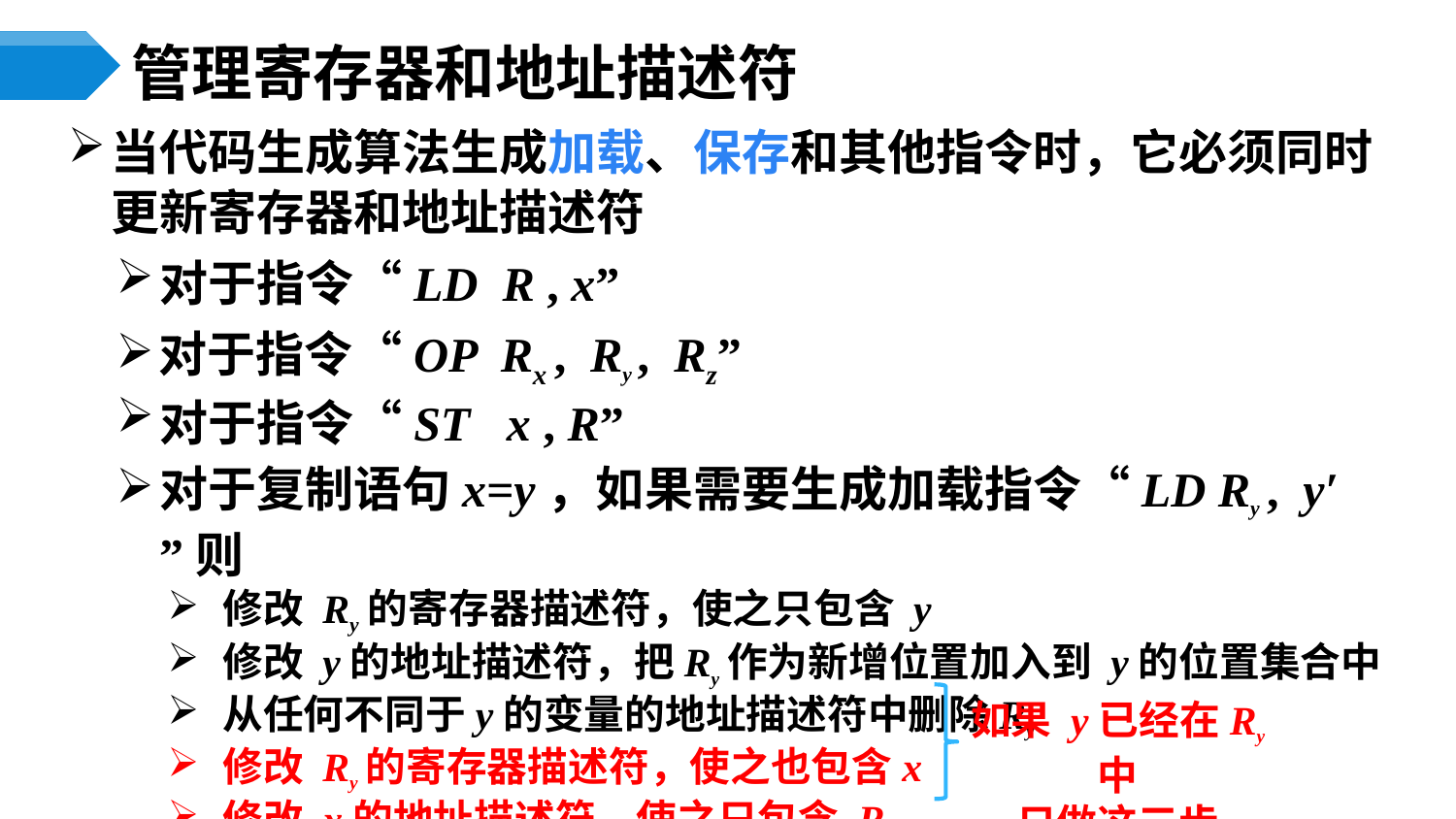

# 管理寄存器和地址描述符
当代码生成算法生成加载、保存和其他指令时，它必须同时更新寄存器和地址描述符
对于指令“LD  R , x”
对于指令“OP  Rx ,  Ry ,  Rz”
对于指令“ST   x , R”
对于复制语句x=y，如果需要生成加载指令“LD Ry ,  y′ ”则
 修改 Ry的寄存器描述符，使之只包含 y
 修改 y的地址描述符，把Ry作为新增位置加入到 y的位置集合中
 从任何不同于y的变量的地址描述符中删除Ry
 修改 Ry的寄存器描述符，使之也包含x
 修改 x的地址描述符，使之只包含 Ry
 在任何不同于Ry的寄存器描述符中删除x

如果 y已经在Ry 中
只做这三步